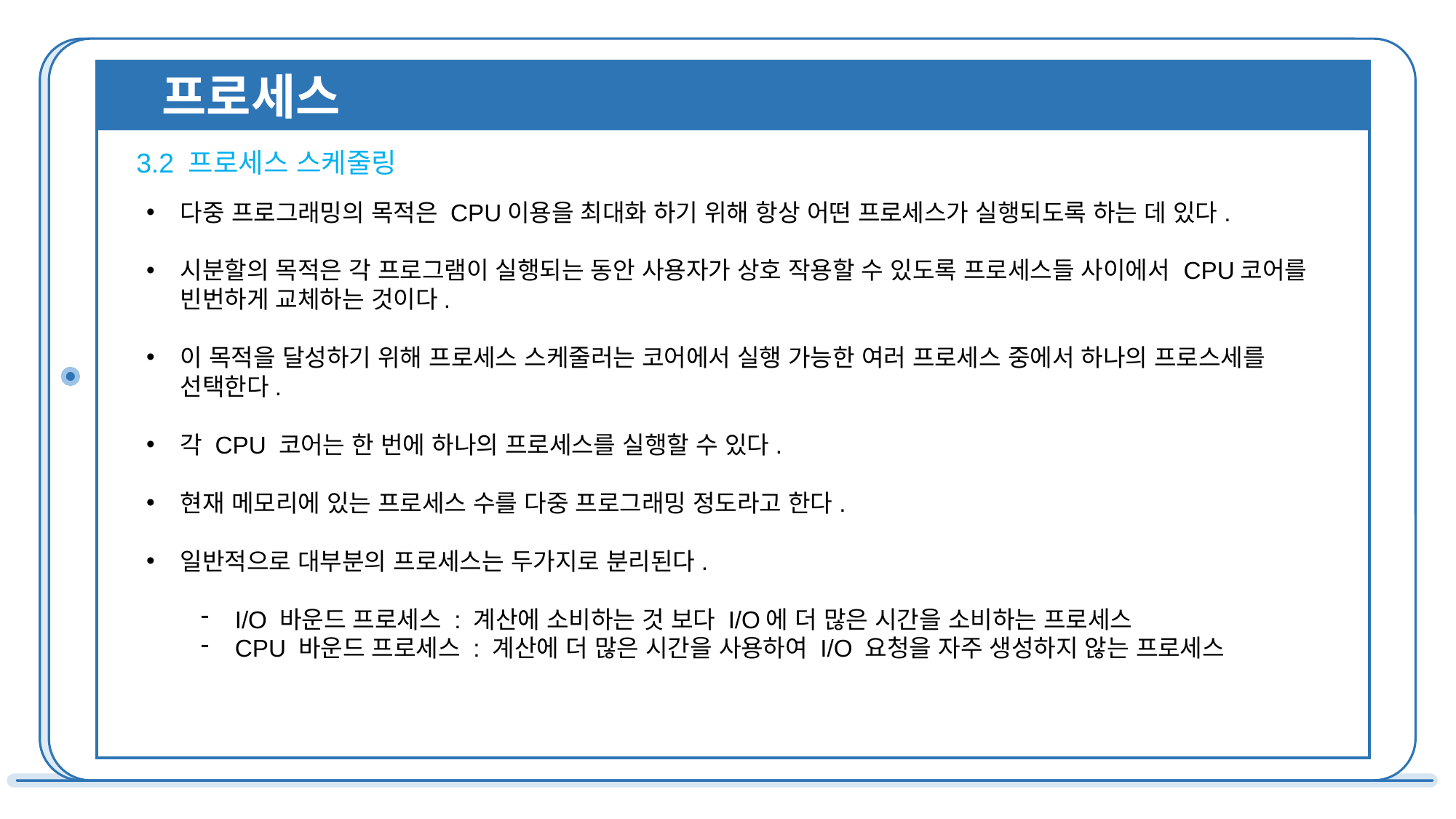

프로세스

3.2 프로세스 스케줄링
다중 프로그래밍의 목적은 CPU이용을 최대화 하기 위해 항상 어떤 프로세스가 실행되도록 하는 데 있다.

시분할의 목적은 각 프로그램이 실행되는 동안 사용자가 상호 작용할 수 있도록 프로세스들 사이에서 CPU코어를 빈번하게 교체하는 것이다.

이 목적을 달성하기 위해 프로세스 스케줄러는 코어에서 실행 가능한 여러 프로세스 중에서 하나의 프로스세를 선택한다.

각 CPU 코어는 한 번에 하나의 프로세스를 실행할 수 있다.

현재 메모리에 있는 프로세스 수를 다중 프로그래밍 정도라고 한다.

일반적으로 대부분의 프로세스는 두가지로 분리된다.

I/O 바운드 프로세스 : 계산에 소비하는 것 보다 I/O에 더 많은 시간을 소비하는 프로세스
CPU 바운드 프로세스 : 계산에 더 많은 시간을 사용하여 I/O 요청을 자주 생성하지 않는 프로세스